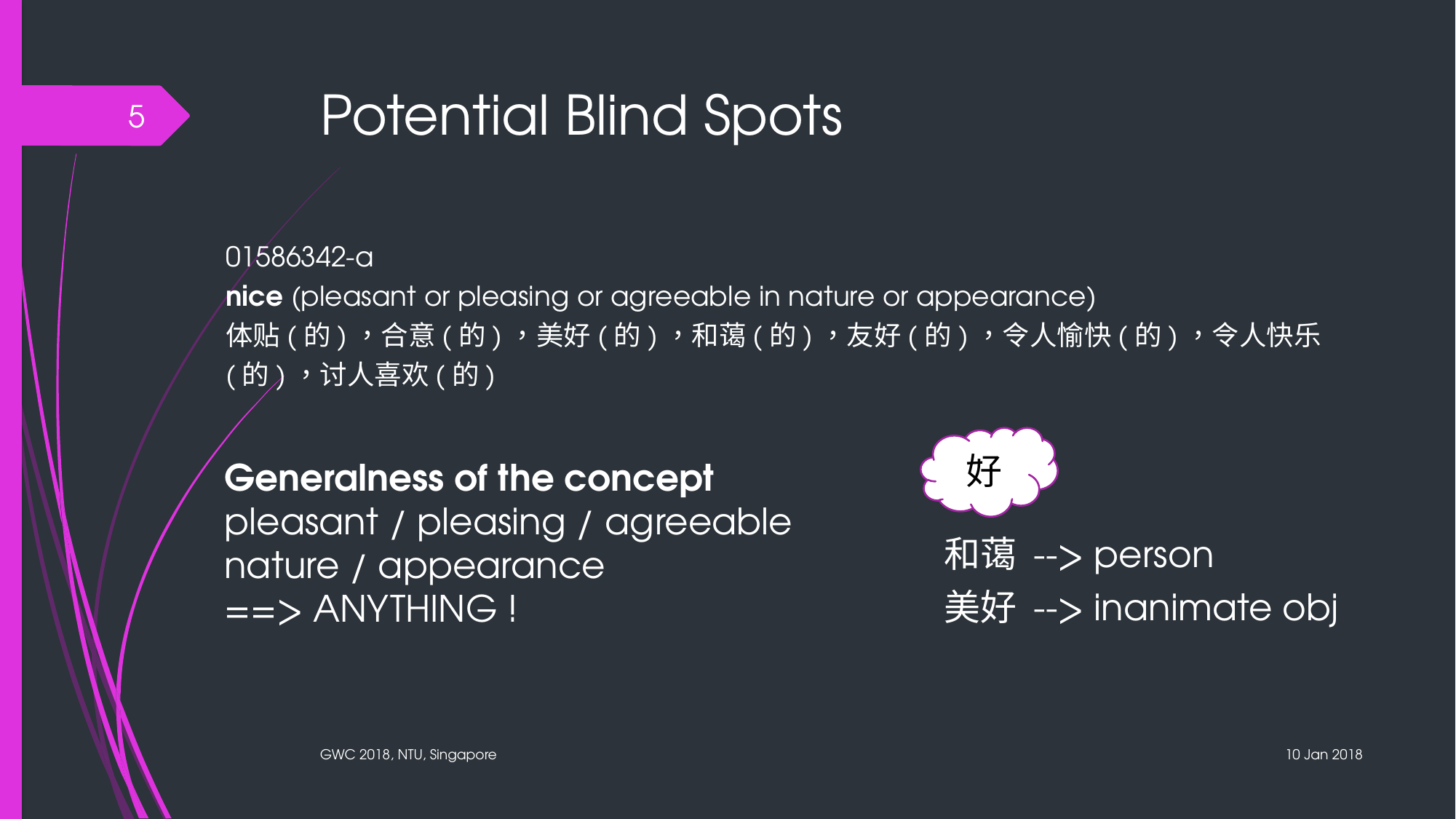

# Potential Blind Spots
5
01586342-a
nice (pleasant or pleasing or agreeable in nature or appearance)
体贴(的)，合意(的)，美好(的)，和蔼(的)，友好(的)，令人愉快(的)，令人快乐(的)，讨人喜欢(的)
好
Generalness of the concept
pleasant / pleasing / agreeable
nature / appearance
==> ANYTHING !
和蔼 --> person
美好 --> inanimate obj
10 Jan 2018
GWC 2018, NTU, Singapore